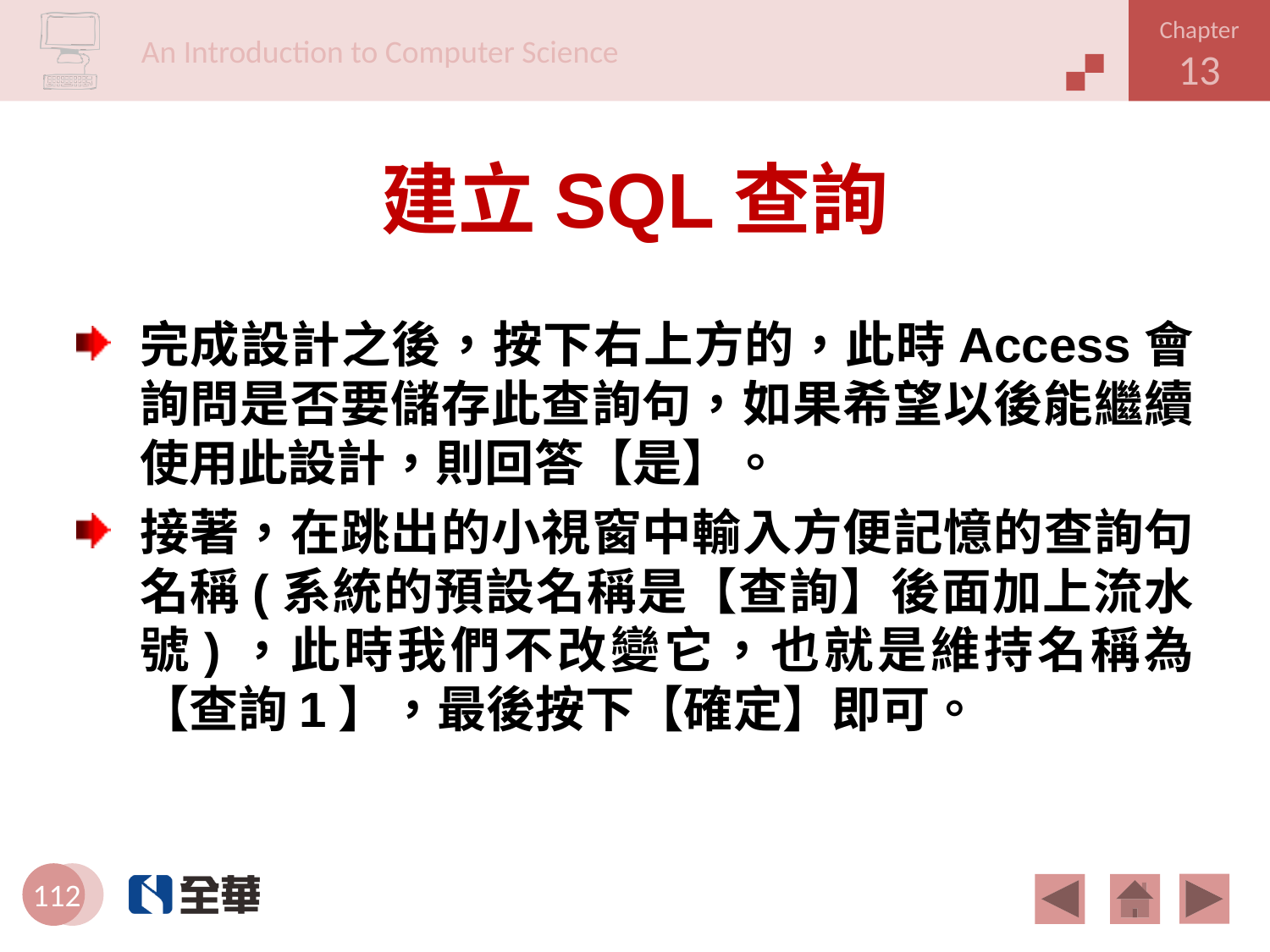

# 建立SQL查詢
完成設計之後，按下右上方的，此時Access會詢問是否要儲存此查詢句，如果希望以後能繼續使用此設計，則回答【是】。
接著，在跳出的小視窗中輸入方便記憶的查詢句名稱(系統的預設名稱是【查詢】後面加上流水號)，此時我們不改變它，也就是維持名稱為【查詢1】，最後按下【確定】即可。